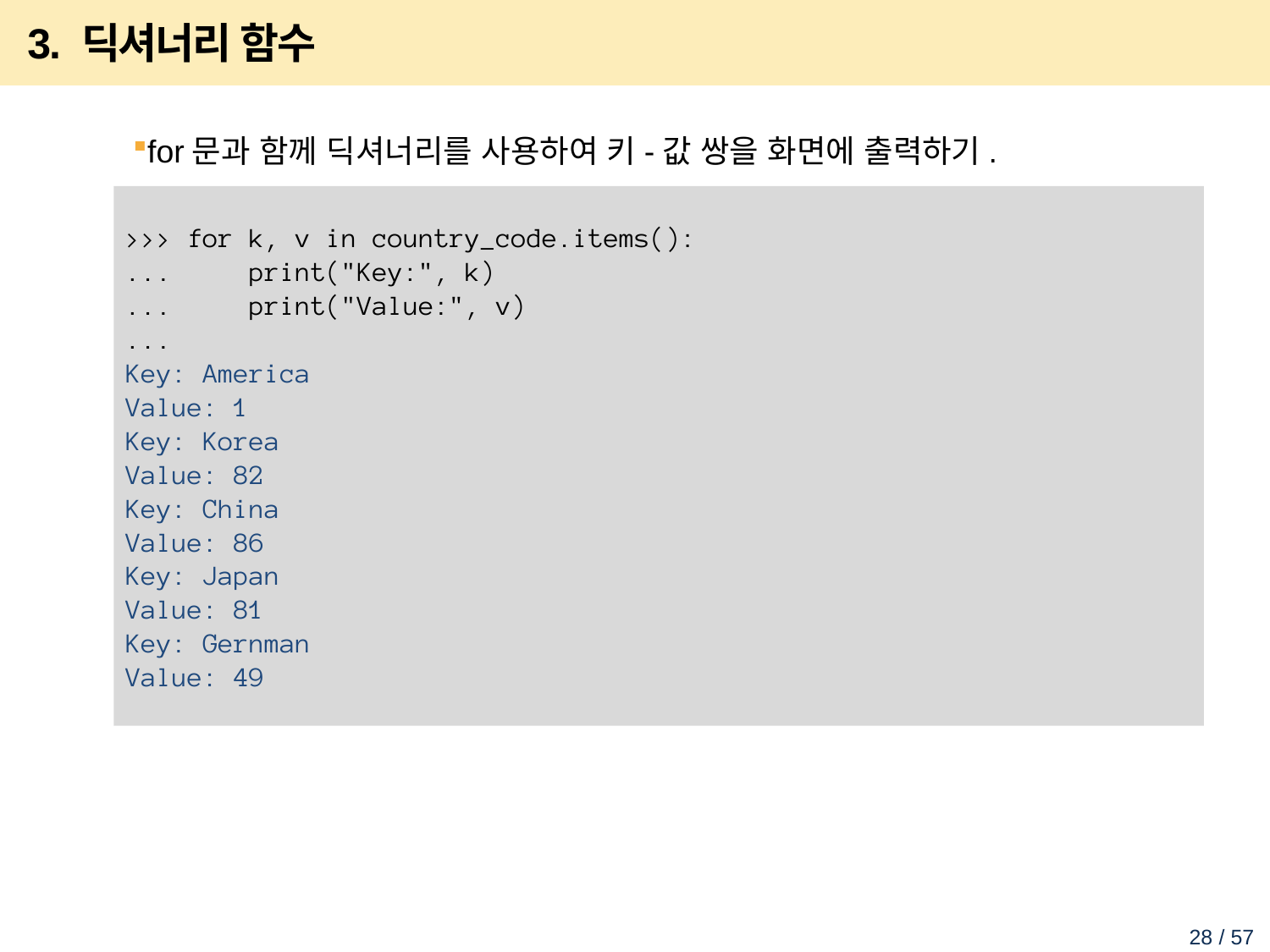

# 3. 딕셔너리 함수
for문과 함께 딕셔너리를 사용하여 키-값 쌍을 화면에 출력하기.

>>> for k, v in country_code.items():
...     print("Key:", k)
...     print("Value:", v)
...
Key: America
Value: 1
Key: Korea
Value: 82
Key: China
Value: 86
Key: Japan
Value: 81
Key: Gernman
Value: 49